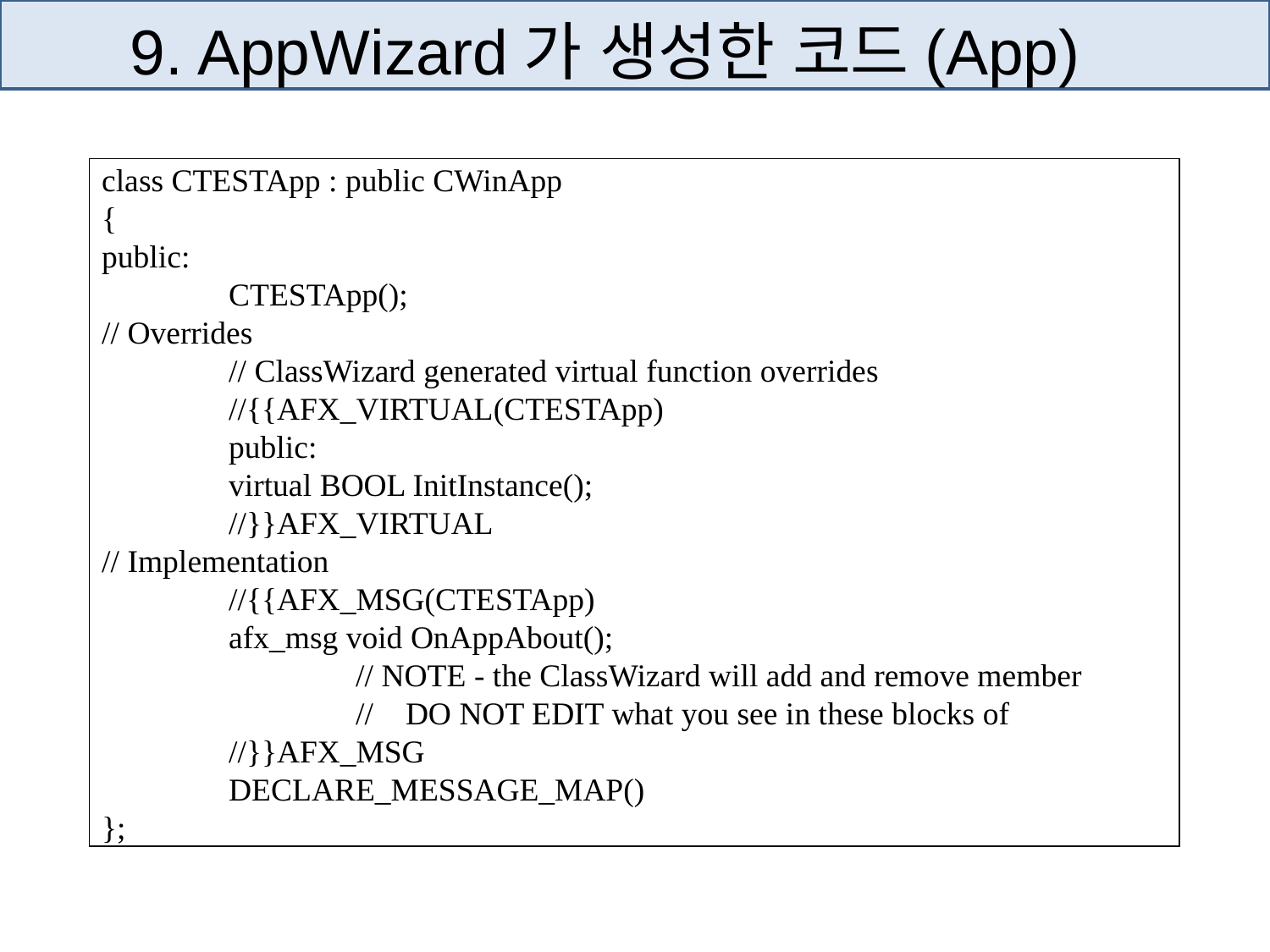

# 9. AppWizard가 생성한 코드(App)
class CTESTApp : public CWinApp
{
public:
	CTESTApp();
// Overrides
	// ClassWizard generated virtual function overrides
	//{{AFX_VIRTUAL(CTESTApp)
	public:
	virtual BOOL InitInstance();
	//}}AFX_VIRTUAL
// Implementation
	//{{AFX_MSG(CTESTApp)
	afx_msg void OnAppAbout();
		// NOTE - the ClassWizard will add and remove member
		//    DO NOT EDIT what you see in these blocks of
	//}}AFX_MSG
	DECLARE_MESSAGE_MAP()
};